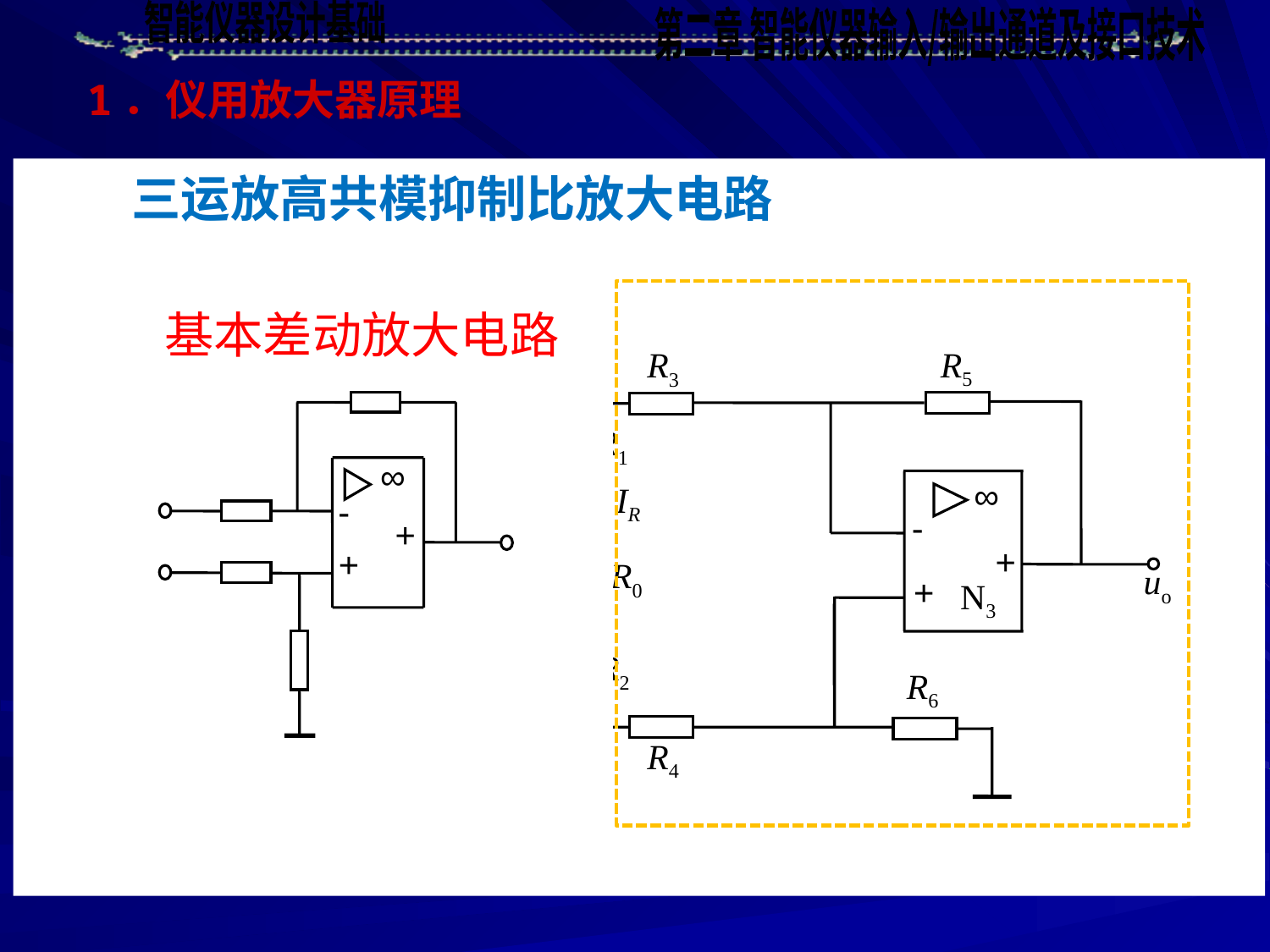

1．仪用放大器原理

三运放高共模抑制比放大电路

基本差动放大电路

∞

uo1
R5
R3
+

ui1

+

∞

-

+

+

N1
-
R1

∞

IR

-

+

R0

uo

+
N3

∞
R2

R6
-

+

N2
+
uo2
R4

ui2